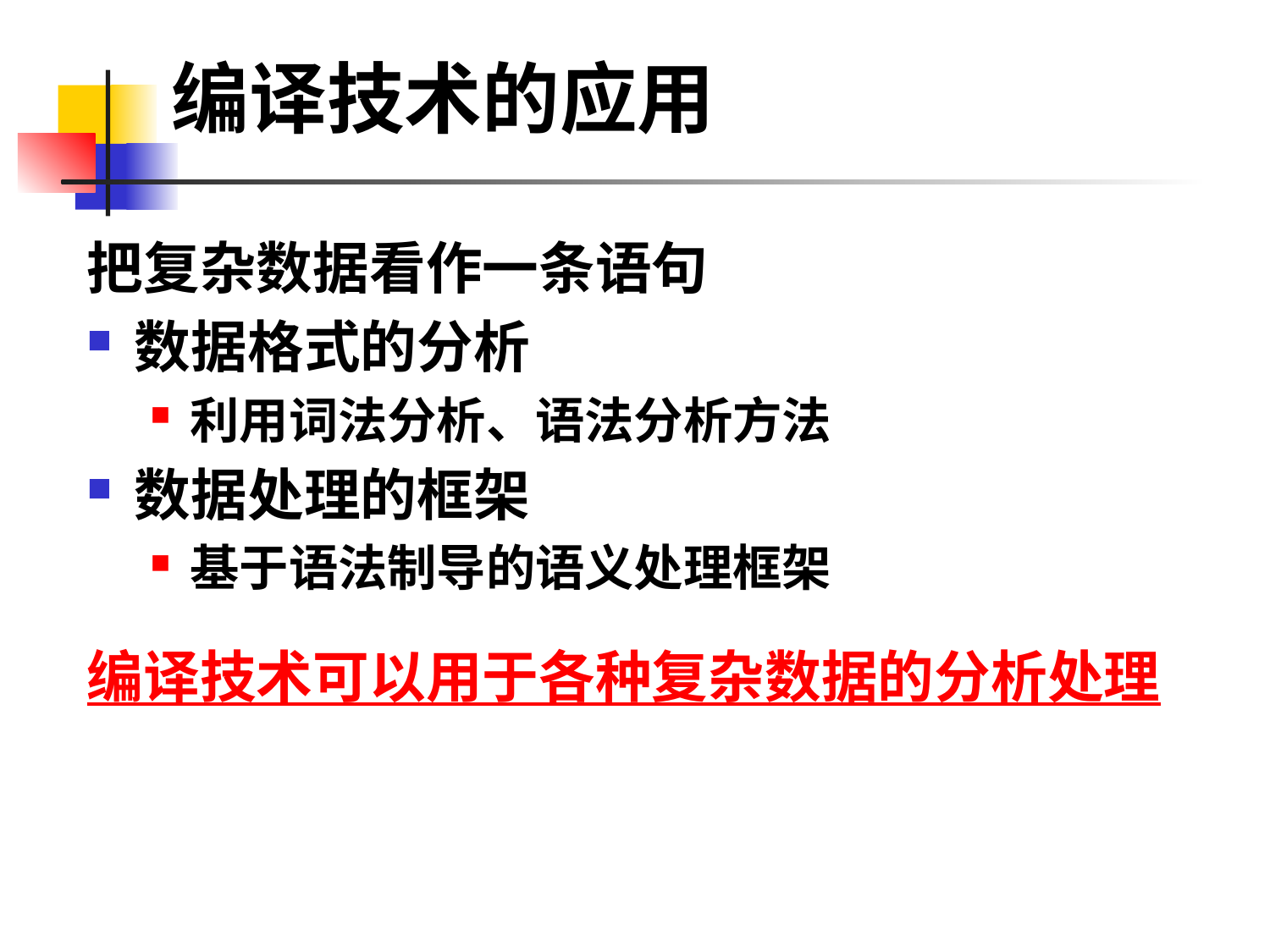

# 编译技术的应用
把复杂数据看作一条语句
数据格式的分析
利用词法分析、语法分析方法
数据处理的框架
基于语法制导的语义处理框架
编译技术可以用于各种复杂数据的分析处理